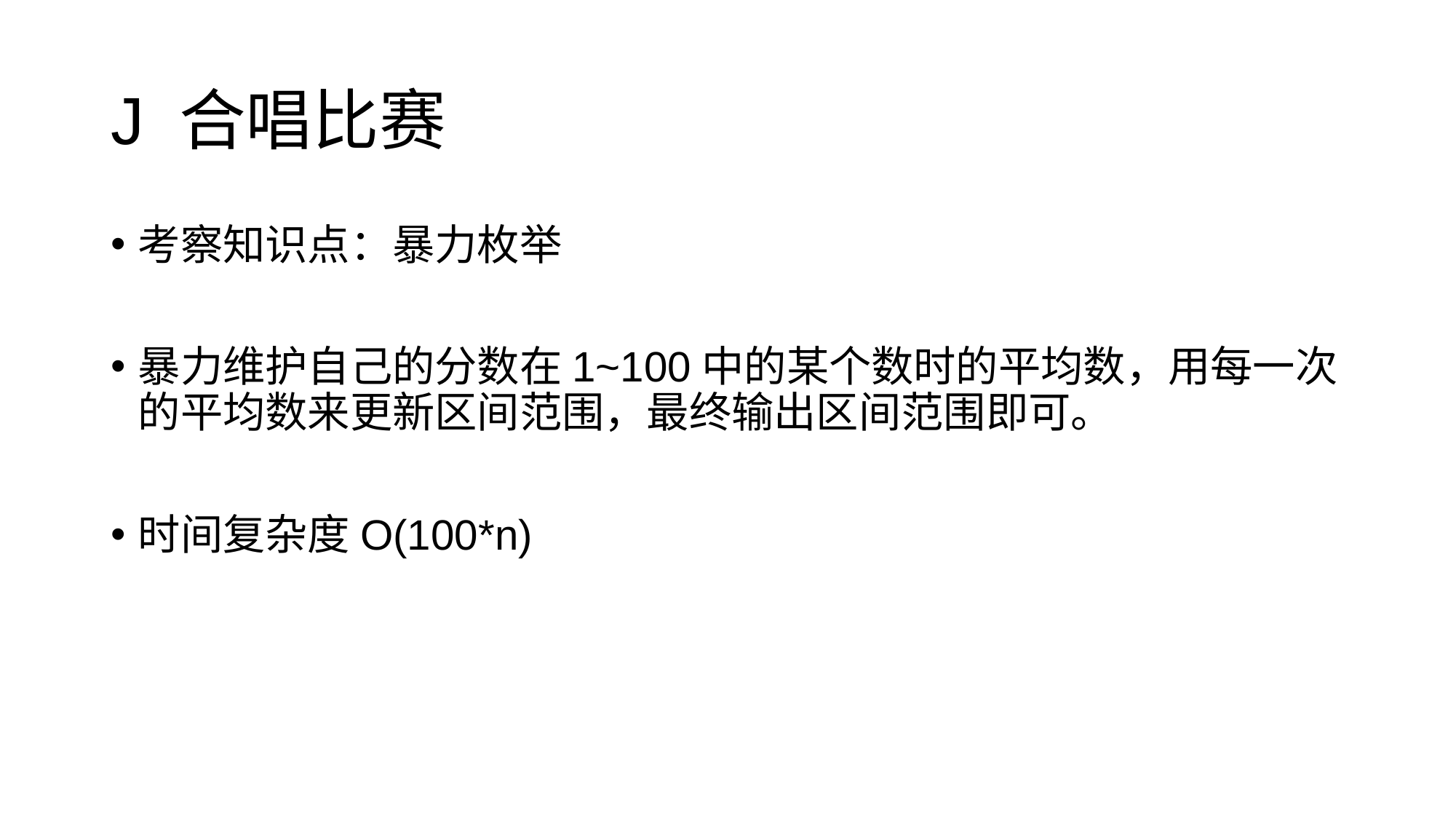

# J 合唱比赛
考察知识点：暴力枚举

暴力维护自己的分数在1~100中的某个数时的平均数，用每一次的平均数来更新区间范围，最终输出区间范围即可。

时间复杂度O(100*n)